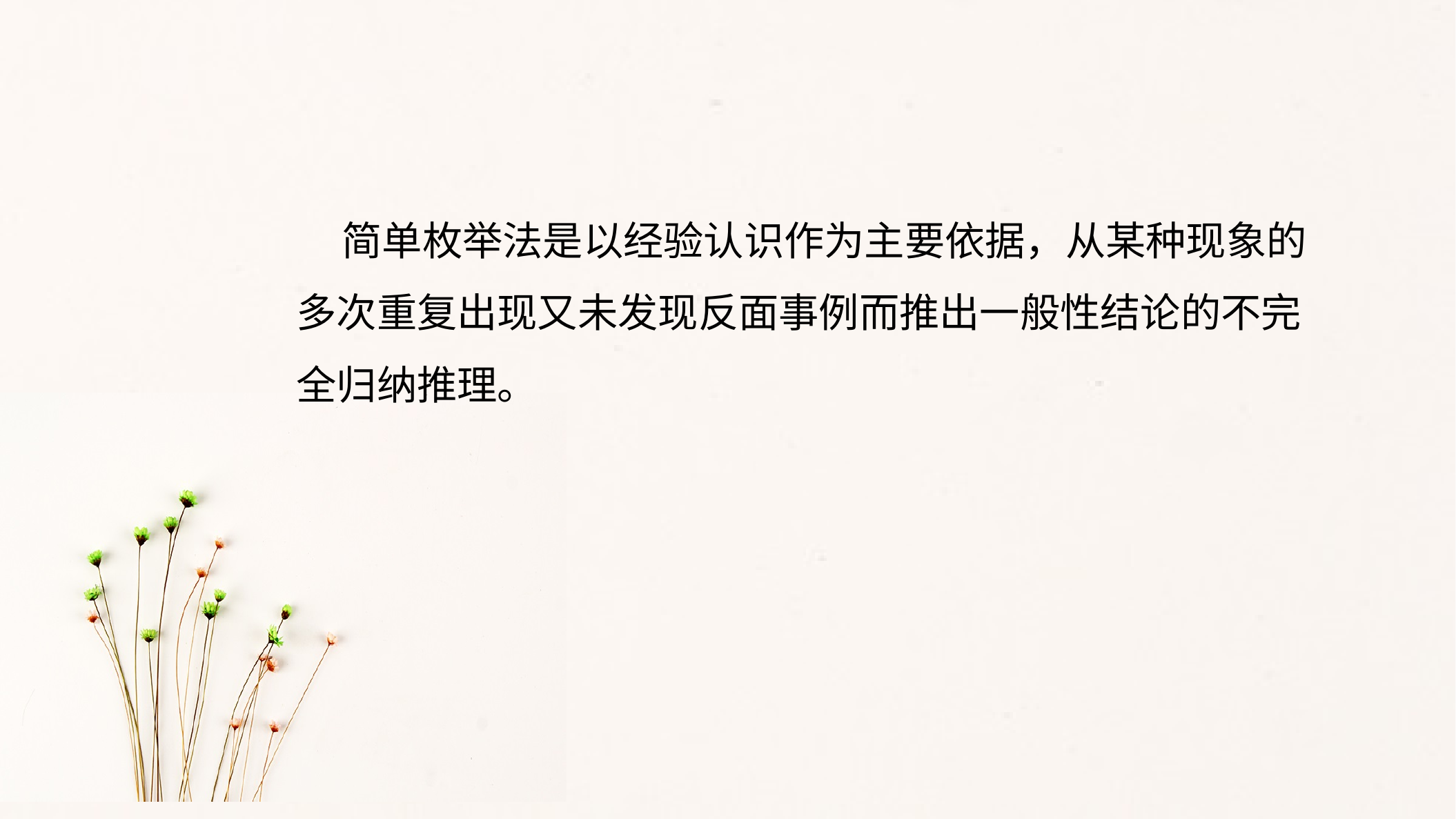

简单枚举法是以经验认识作为主要依据，从某种现象的多次重复出现又未发现反面事例而推出一般性结论的不完全归纳推理。